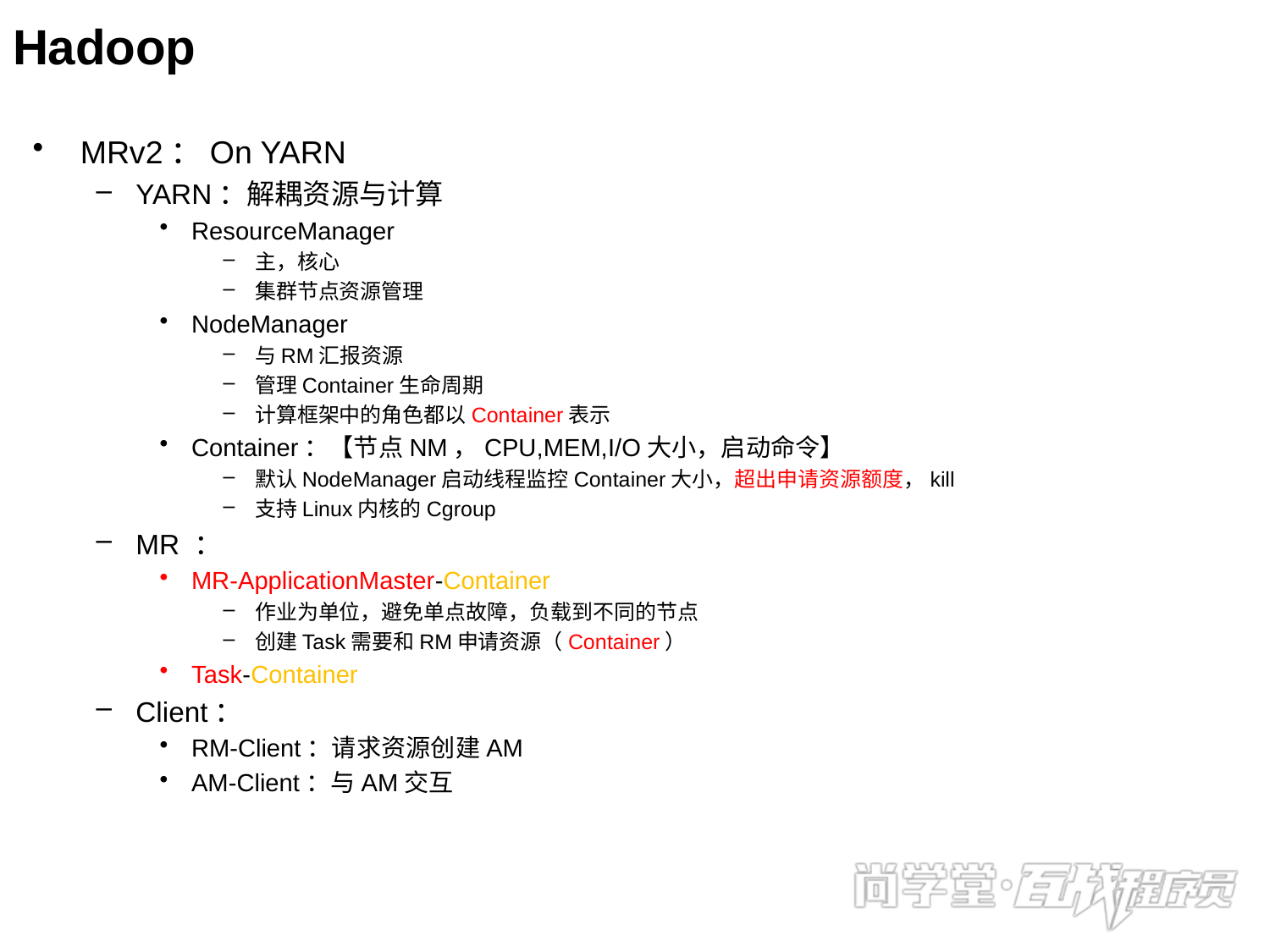

# Hadoop
MRv2：On YARN
YARN：解耦资源与计算
ResourceManager
主，核心
集群节点资源管理
NodeManager
与RM汇报资源
管理Container生命周期
计算框架中的角色都以Container表示
Container：【节点NM，CPU,MEM,I/O大小，启动命令】
默认NodeManager启动线程监控Container大小，超出申请资源额度，kill
支持Linux内核的Cgroup
MR ：
MR-ApplicationMaster-Container
作业为单位，避免单点故障，负载到不同的节点
创建Task需要和RM申请资源（Container）
Task-Container
Client：
RM-Client：请求资源创建AM
AM-Client：与AM交互